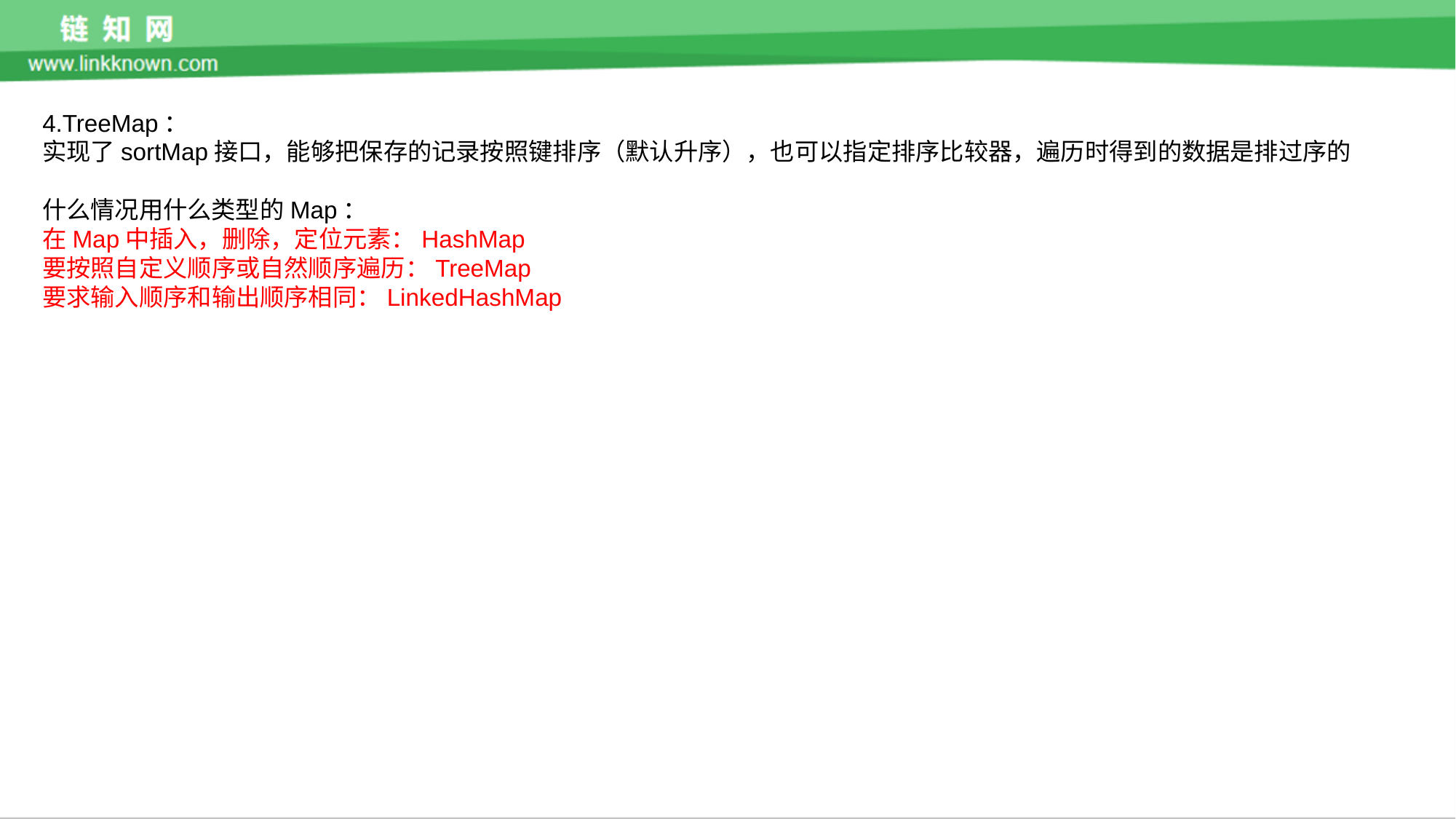

4.TreeMap：
实现了sortMap接口，能够把保存的记录按照键排序（默认升序），也可以指定排序比较器，遍历时得到的数据是排过序的

什么情况用什么类型的Map：
在Map中插入，删除，定位元素：HashMap
要按照自定义顺序或自然顺序遍历：TreeMap
要求输入顺序和输出顺序相同：LinkedHashMap